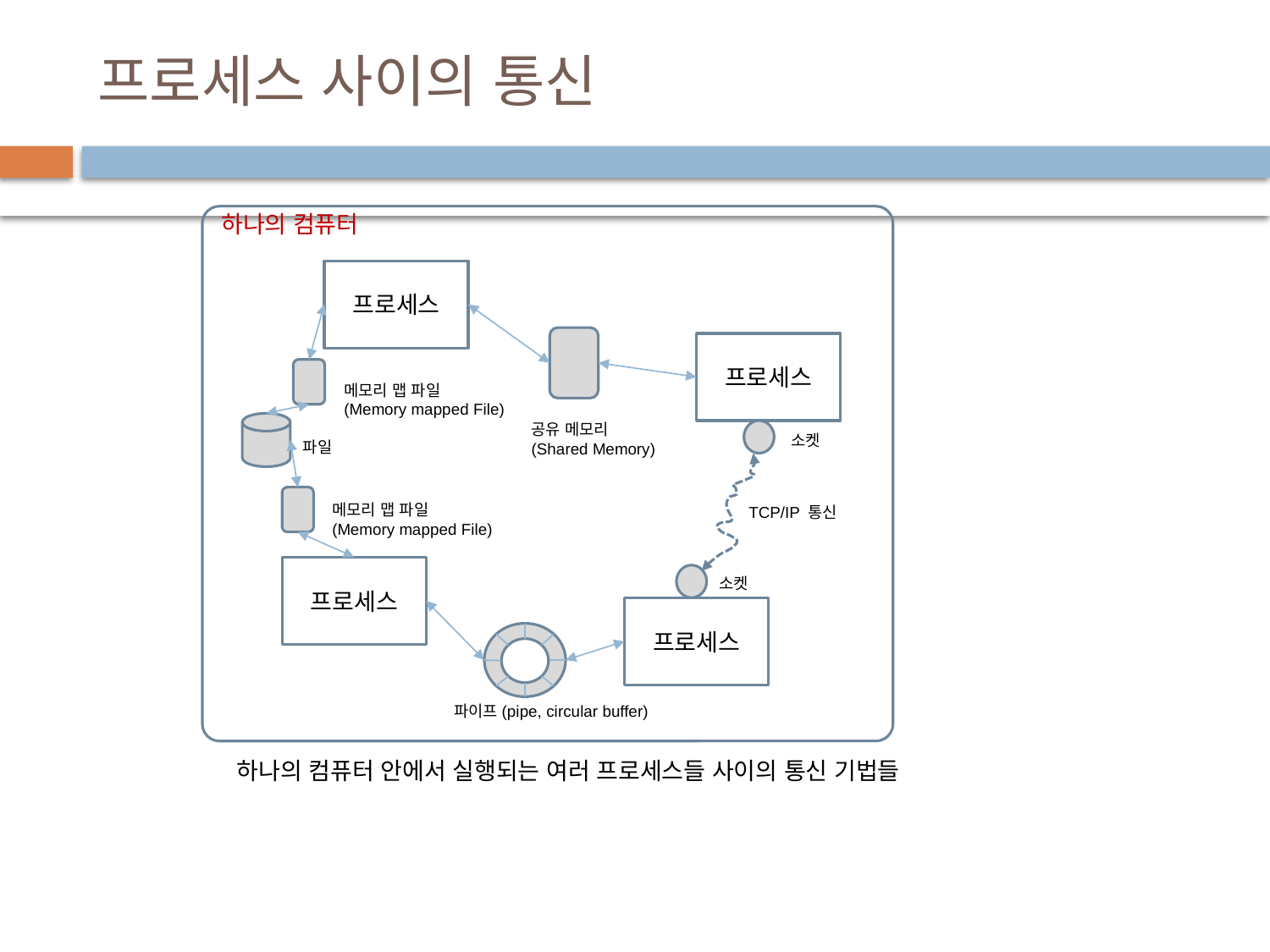

# 프로세스 사이의 통신
하나의 컴퓨터

프로세스

프로세스

메모리 맵 파일
(Memory mapped File)

공유 메모리
(Shared Memory)

소켓
파일

메모리 맵 파일
(Memory mapped File)
TCP/IP 통신
프로세스

소켓
프로세스

파이프(pipe, circular buffer)
하나의 컴퓨터 안에서 실행되는 여러 프로세스들 사이의 통신 기법들